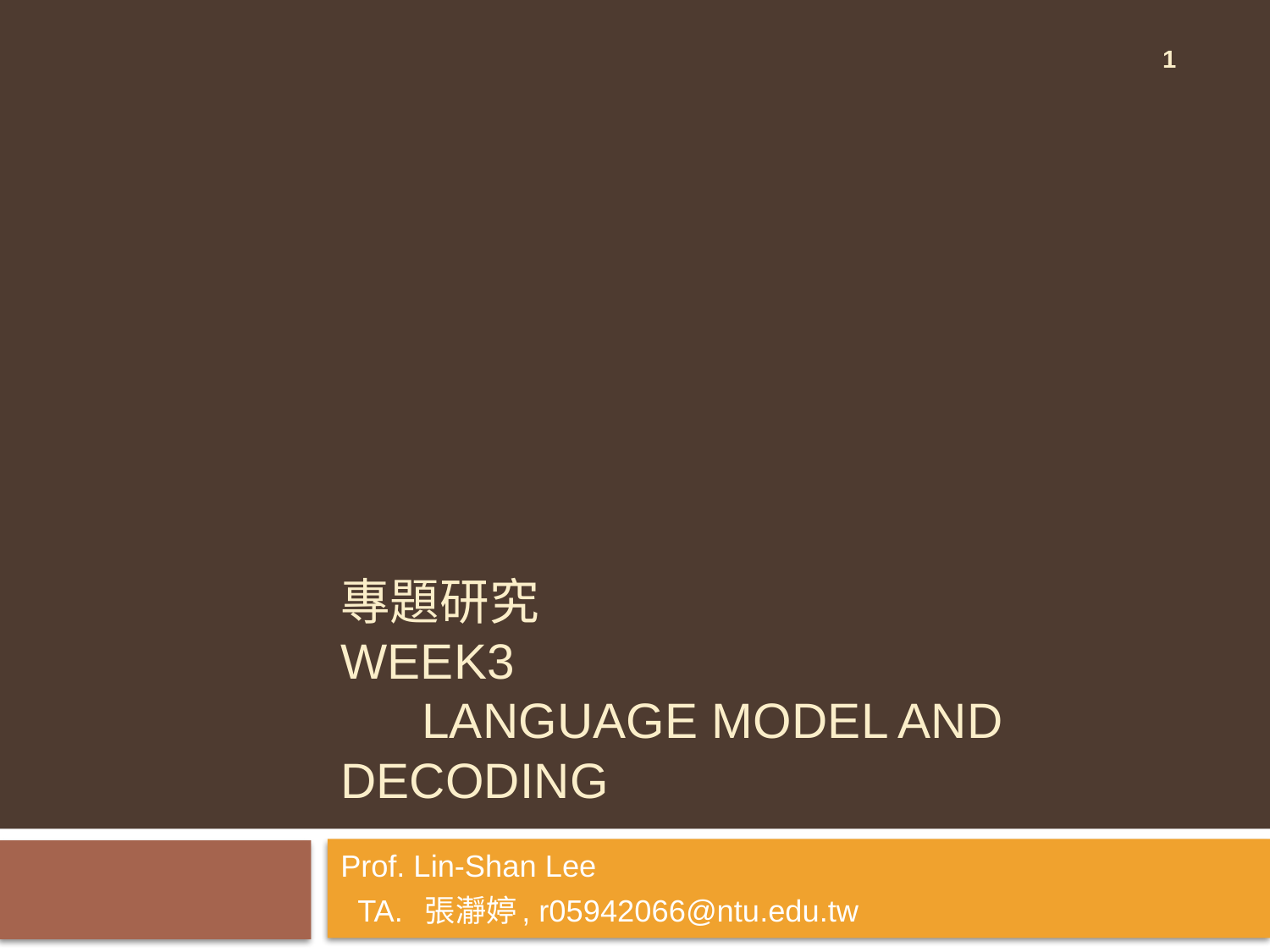

1
# 專題研究 week3 Language Model and 	Decoding
Prof. Lin-Shan Lee
  TA.  張瀞婷, r05942066@ntu.edu.tw